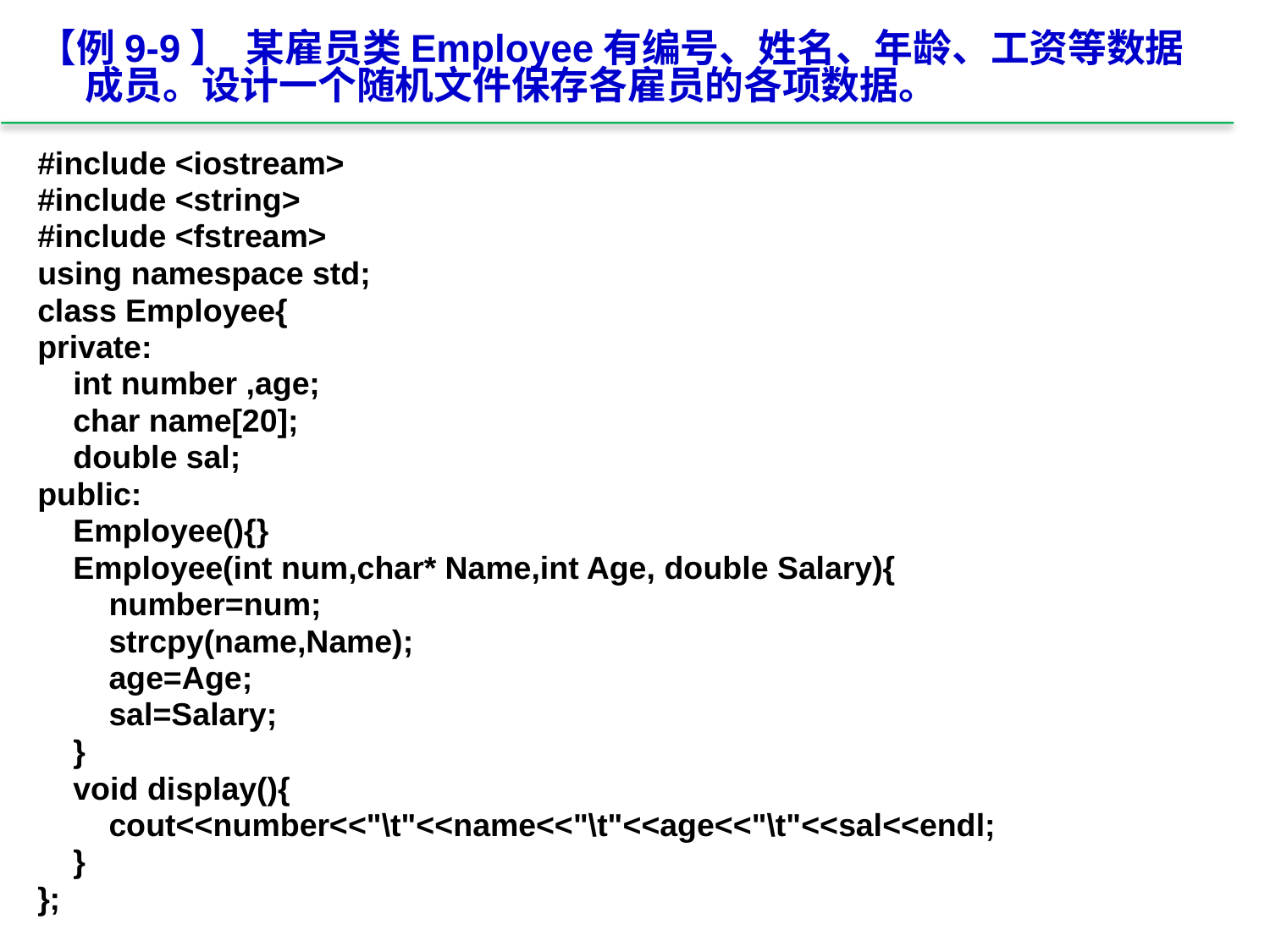

【例9-9】  某雇员类Employee有编号、姓名、年龄、工资等数据成员。设计一个随机文件保存各雇员的各项数据。

#include <iostream>
#include <string>
#include <fstream>
using namespace std;
class Employee{
private:
    int number ,age;
    char name[20];
    double sal;
public:
    Employee(){}
    Employee(int num,char* Name,int Age, double Salary){
        number=num;
        strcpy(name,Name);
        age=Age;
        sal=Salary;
    }
    void display(){
        cout<<number<<"\t"<<name<<"\t"<<age<<"\t"<<sal<<endl;
    }
};